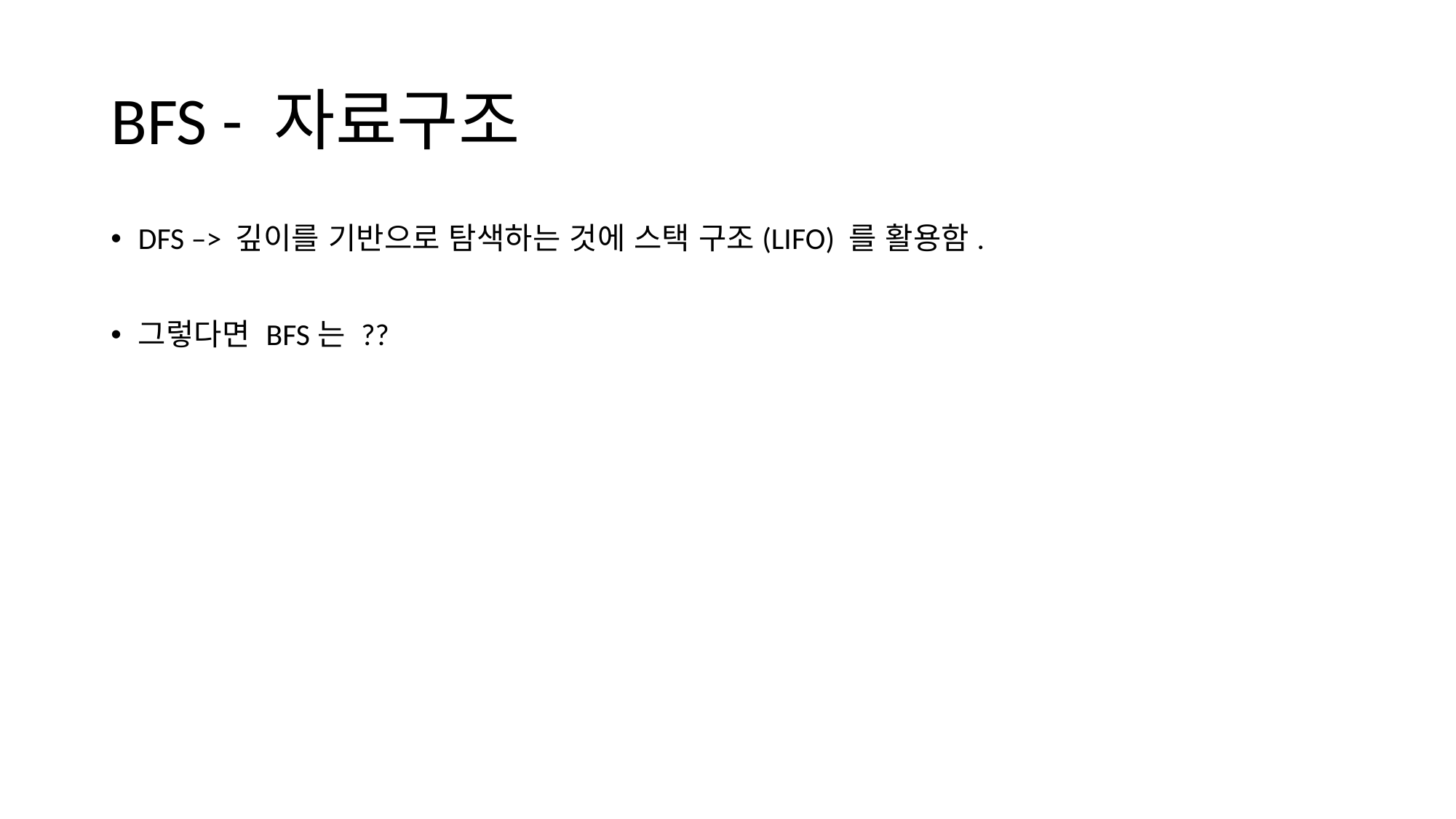

# BFS - 자료구조
DFS –> 깊이를 기반으로 탐색하는 것에 스택 구조(LIFO) 를 활용함.

그렇다면 BFS는 ??